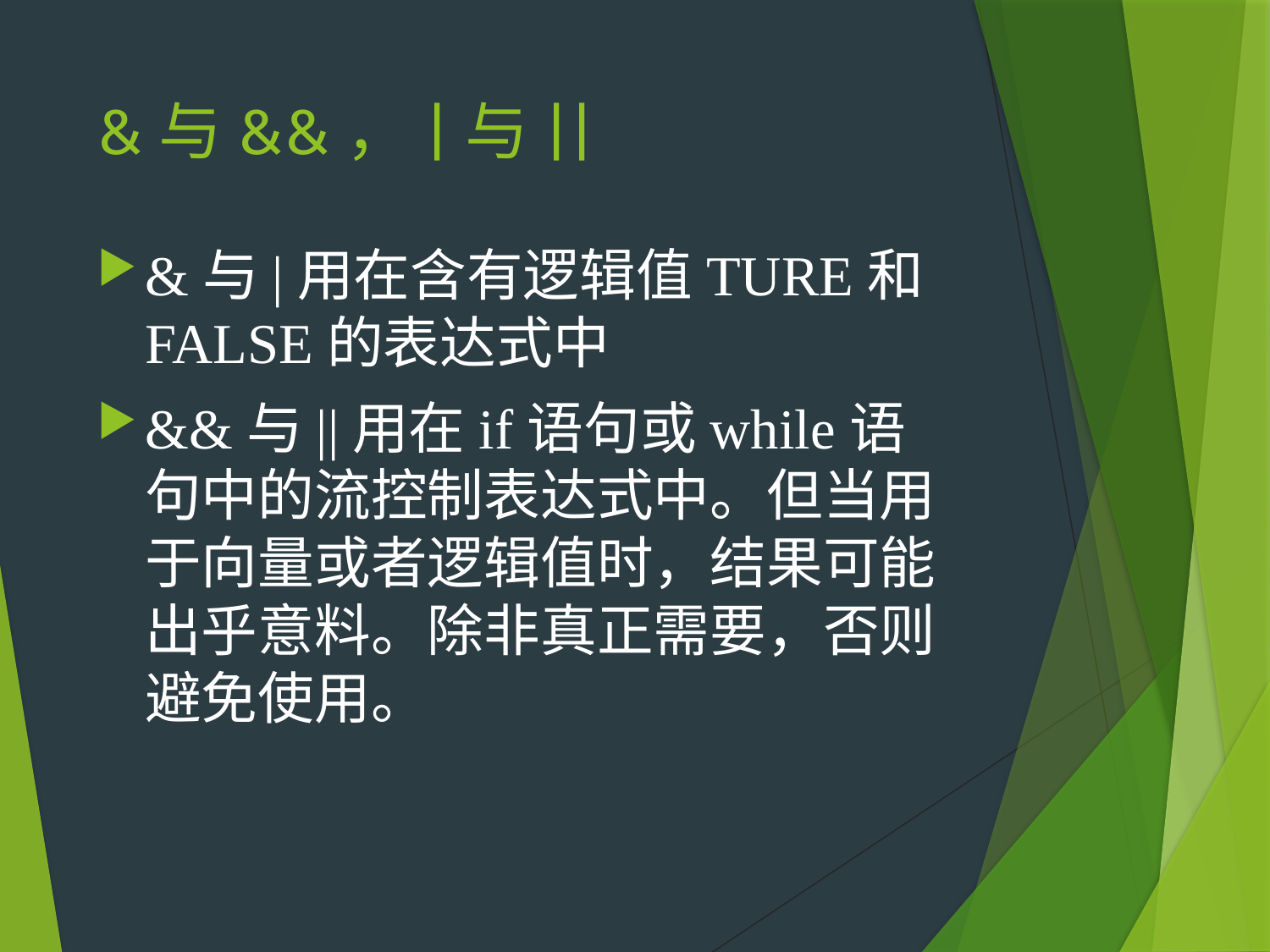

# &与&&，|与||
&与|用在含有逻辑值TURE和FALSE的表达式中
&&与||用在if语句或while语句中的流控制表达式中。但当用于向量或者逻辑值时，结果可能出乎意料。除非真正需要，否则避免使用。